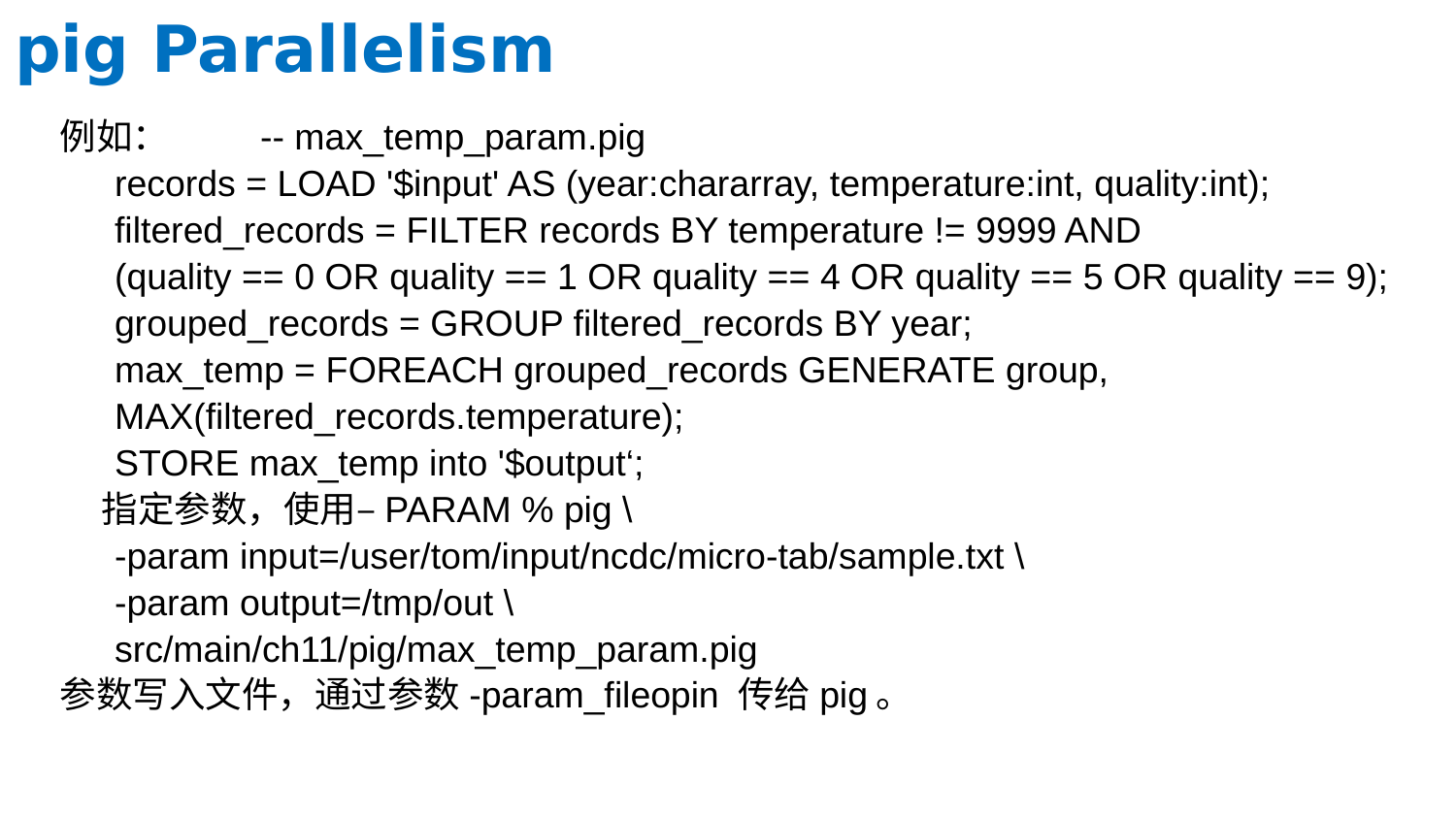

pig Parallelism
例如：	-- max_temp_param.pig
	records = LOAD '$input' AS (year:chararray, temperature:int, quality:int);
	filtered_records = FILTER records BY temperature != 9999 AND
	(quality == 0 OR quality == 1 OR quality == 4 OR quality == 5 OR quality == 9);
	grouped_records = GROUP filtered_records BY year;
	max_temp = FOREACH grouped_records GENERATE group,
	MAX(filtered_records.temperature);
	STORE max_temp into '$output‘;
    指定参数，使用–PARAM % pig \
	-param input=/user/tom/input/ncdc/micro-tab/sample.txt \
	-param output=/tmp/out \
	src/main/ch11/pig/max_temp_param.pig
参数写入文件，通过参数-param_fileopin 传给pig。